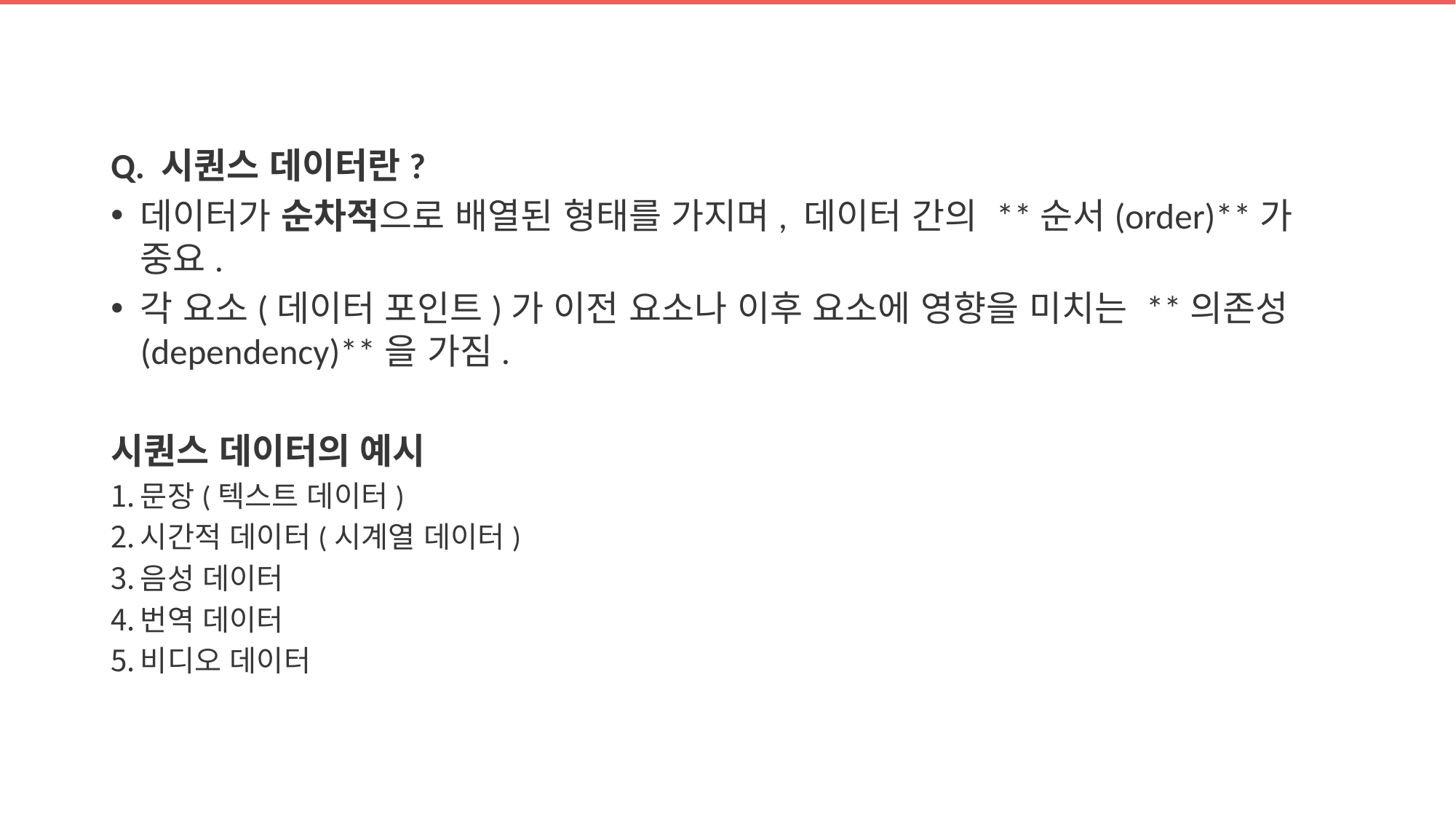

Q. 시퀀스 데이터란?
데이터가 순차적으로 배열된 형태를 가지며, 데이터 간의 **순서(order)**가 중요.
각 요소(데이터 포인트)가 이전 요소나 이후 요소에 영향을 미치는 **의존성(dependency)**을 가짐.

시퀀스 데이터의 예시
문장(텍스트 데이터)
시간적 데이터(시계열 데이터)
음성 데이터
번역 데이터
비디오 데이터